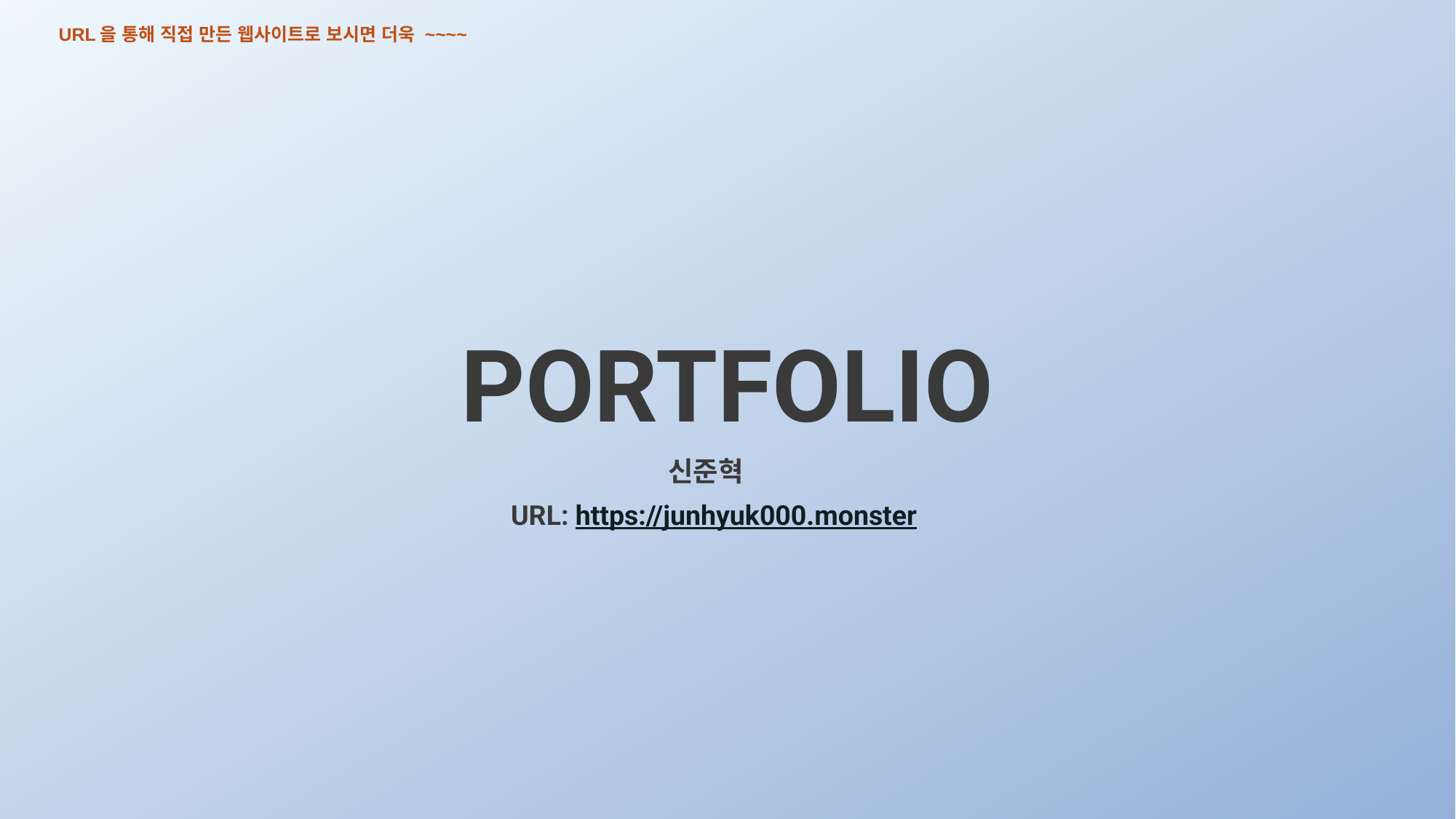

URL을 통해 직접 만든 웹사이트로 보시면 더욱 ~~~~
PORTFOLIO
신준혁
URL: https://junhyuk000.monster